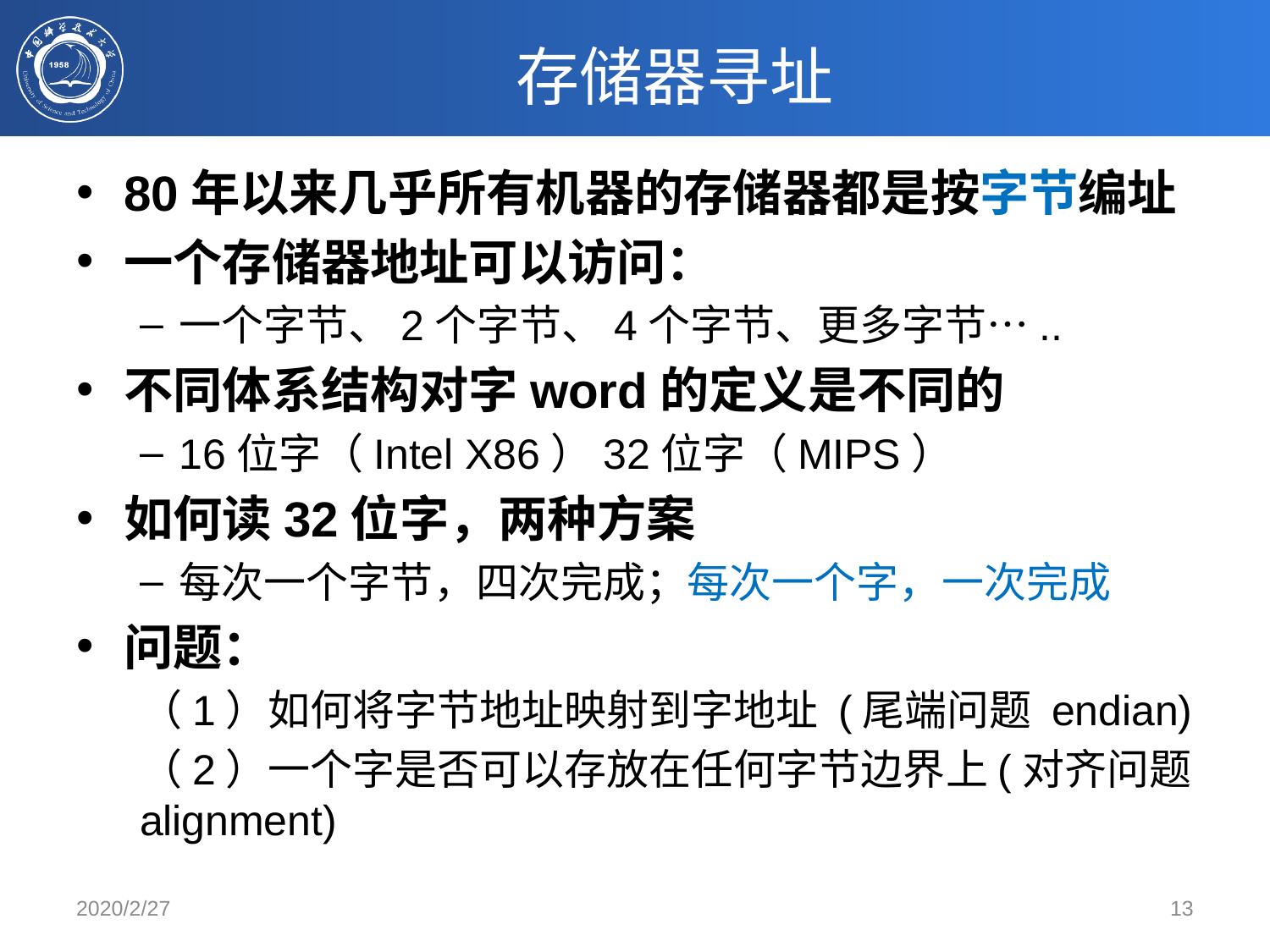

# 存储器寻址
80年以来几乎所有机器的存储器都是按字节编址
一个存储器地址可以访问：
一个字节、2个字节、4个字节、更多字节…..
不同体系结构对字word的定义是不同的
16位字（Intel X86）32位字（MIPS）
如何读32位字，两种方案
每次一个字节，四次完成；每次一个字，一次完成
问题：
（1）如何将字节地址映射到字地址 (尾端问题 endian)
（2）一个字是否可以存放在任何字节边界上(对齐问题 alignment)
2020/2/27
13